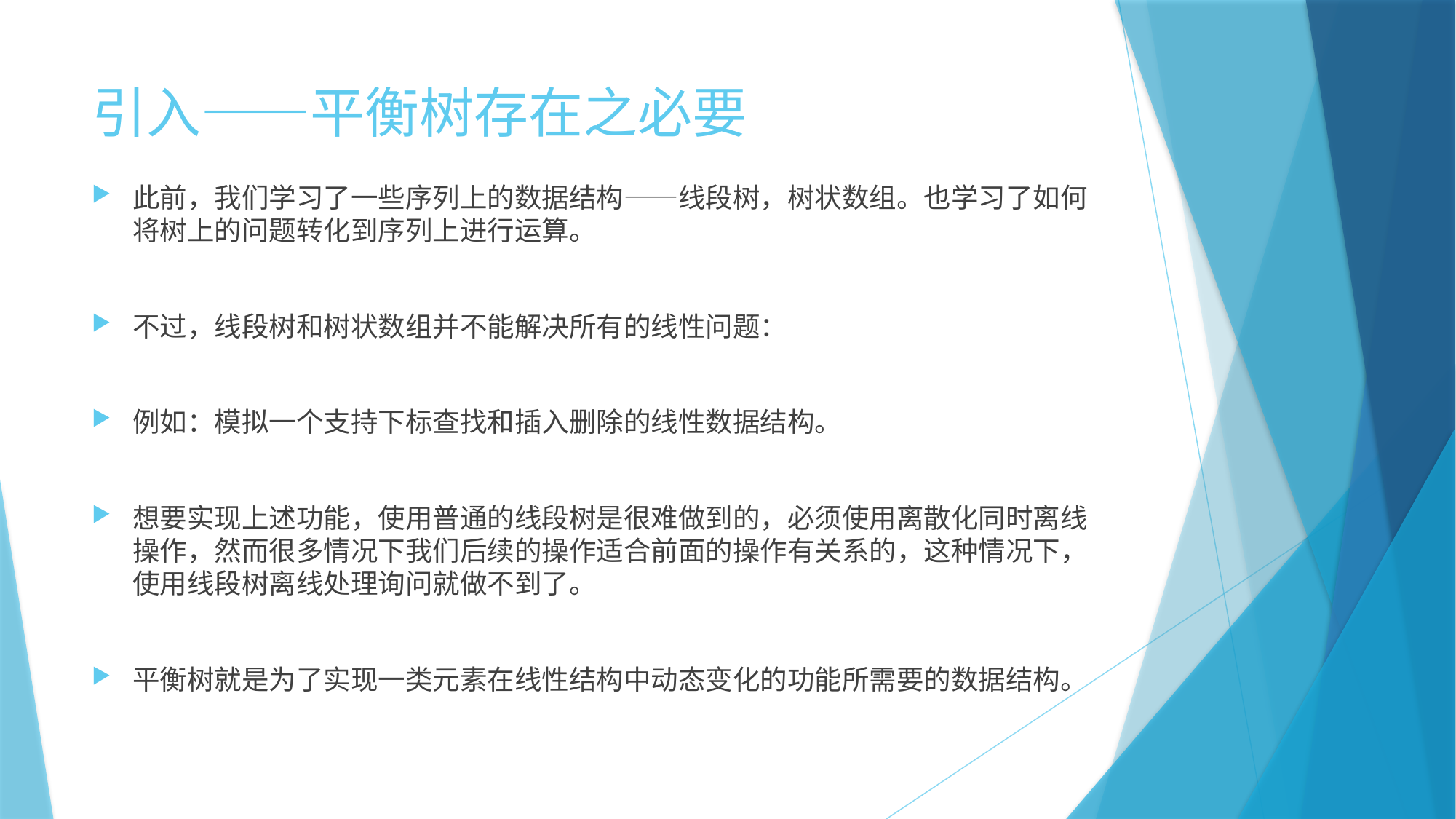

# 引入——平衡树存在之必要
此前，我们学习了一些序列上的数据结构——线段树，树状数组。也学习了如何将树上的问题转化到序列上进行运算。

不过，线段树和树状数组并不能解决所有的线性问题：

例如：模拟一个支持下标查找和插入删除的线性数据结构。

想要实现上述功能，使用普通的线段树是很难做到的，必须使用离散化同时离线操作，然而很多情况下我们后续的操作适合前面的操作有关系的，这种情况下，使用线段树离线处理询问就做不到了。

平衡树就是为了实现一类元素在线性结构中动态变化的功能所需要的数据结构。